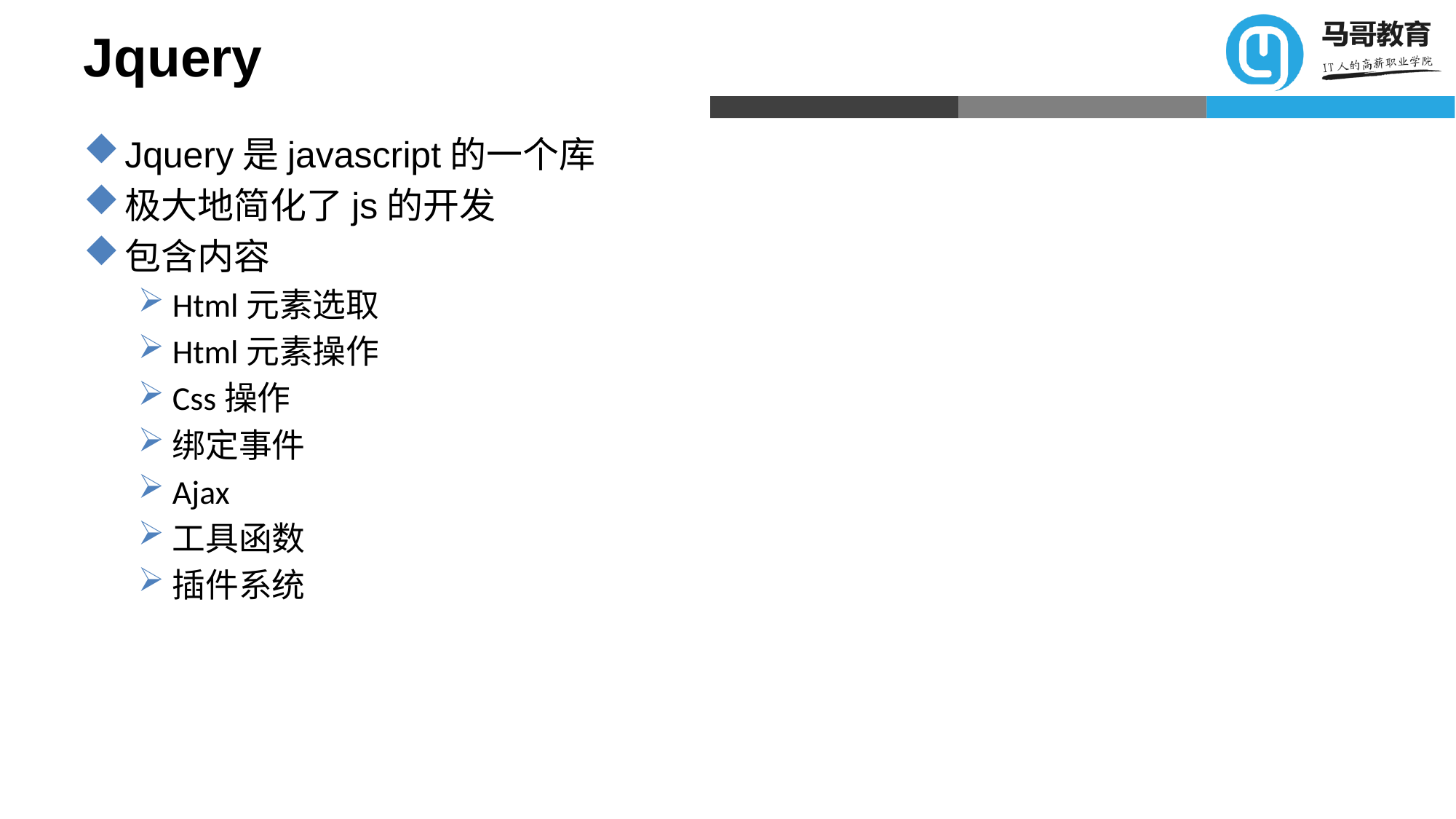

# Jquery
Jquery是javascript的一个库
极大地简化了js的开发
包含内容
Html元素选取
Html元素操作
Css操作
绑定事件
Ajax
工具函数
插件系统